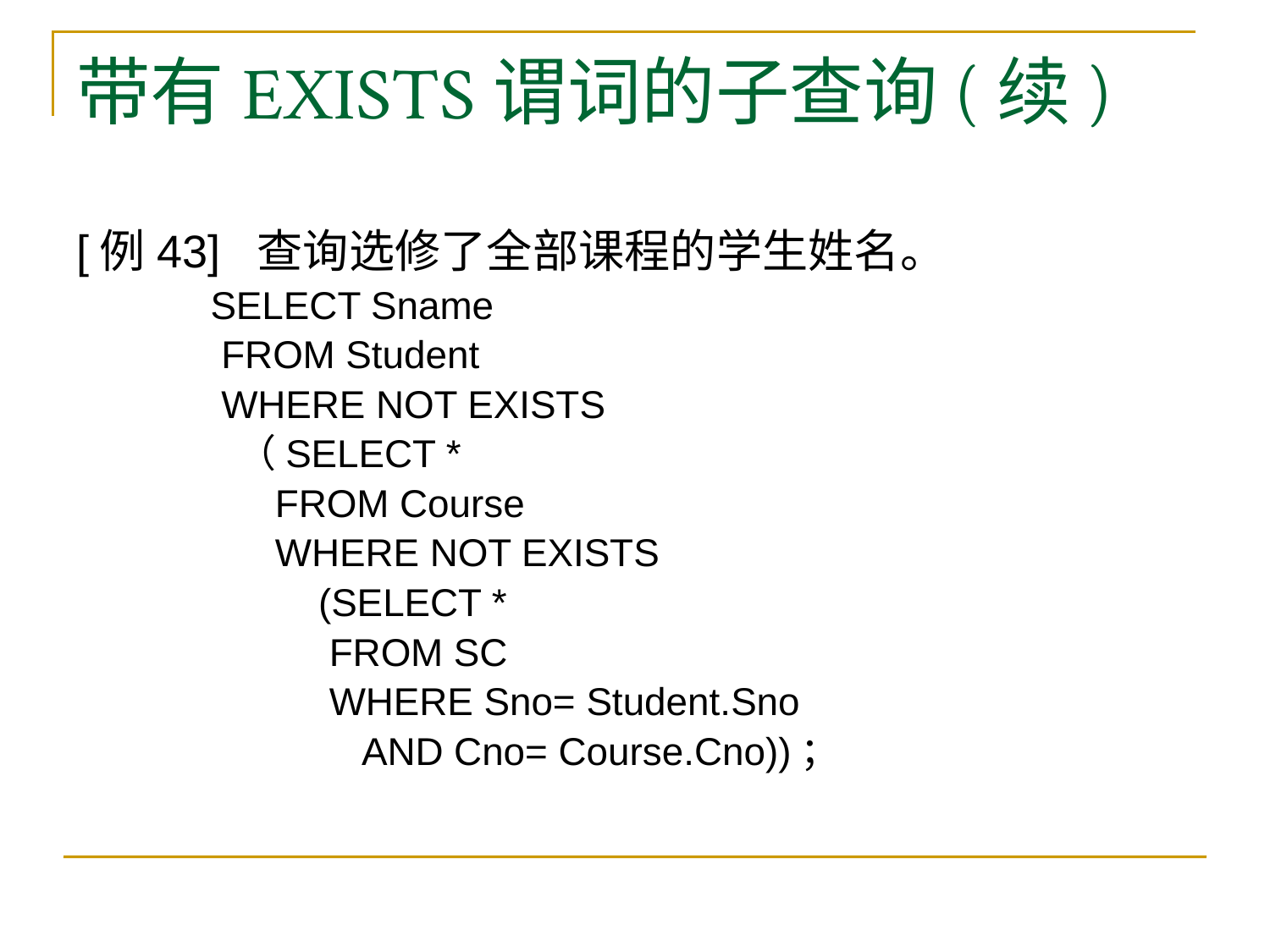

# 带有EXISTS谓词的子查询(续)
[例43]  查询选修了全部课程的学生姓名。
        SELECT Sname
         FROM Student
         WHERE NOT EXISTS
            （SELECT *
              FROM Course
              WHERE NOT EXISTS
                  (SELECT *
                   FROM SC
                   WHERE Sno= Student.Sno
                      AND Cno= Course.Cno))；